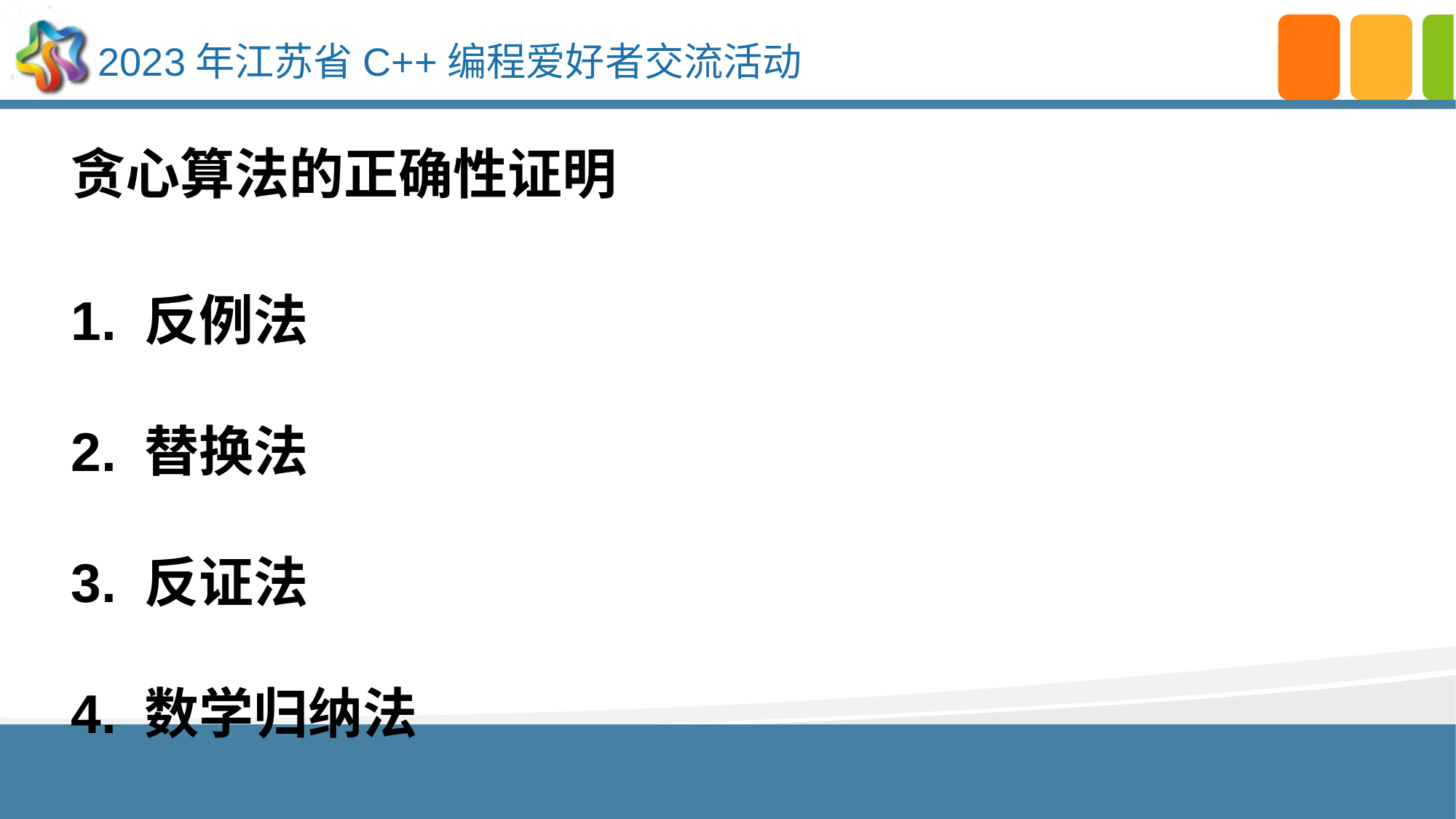

贪心算法的正确性证明
1. 反例法
2. 替换法
3. 反证法
4. 数学归纳法

点击添加文本
点击添加文本
点击添加文本
点击添加文本